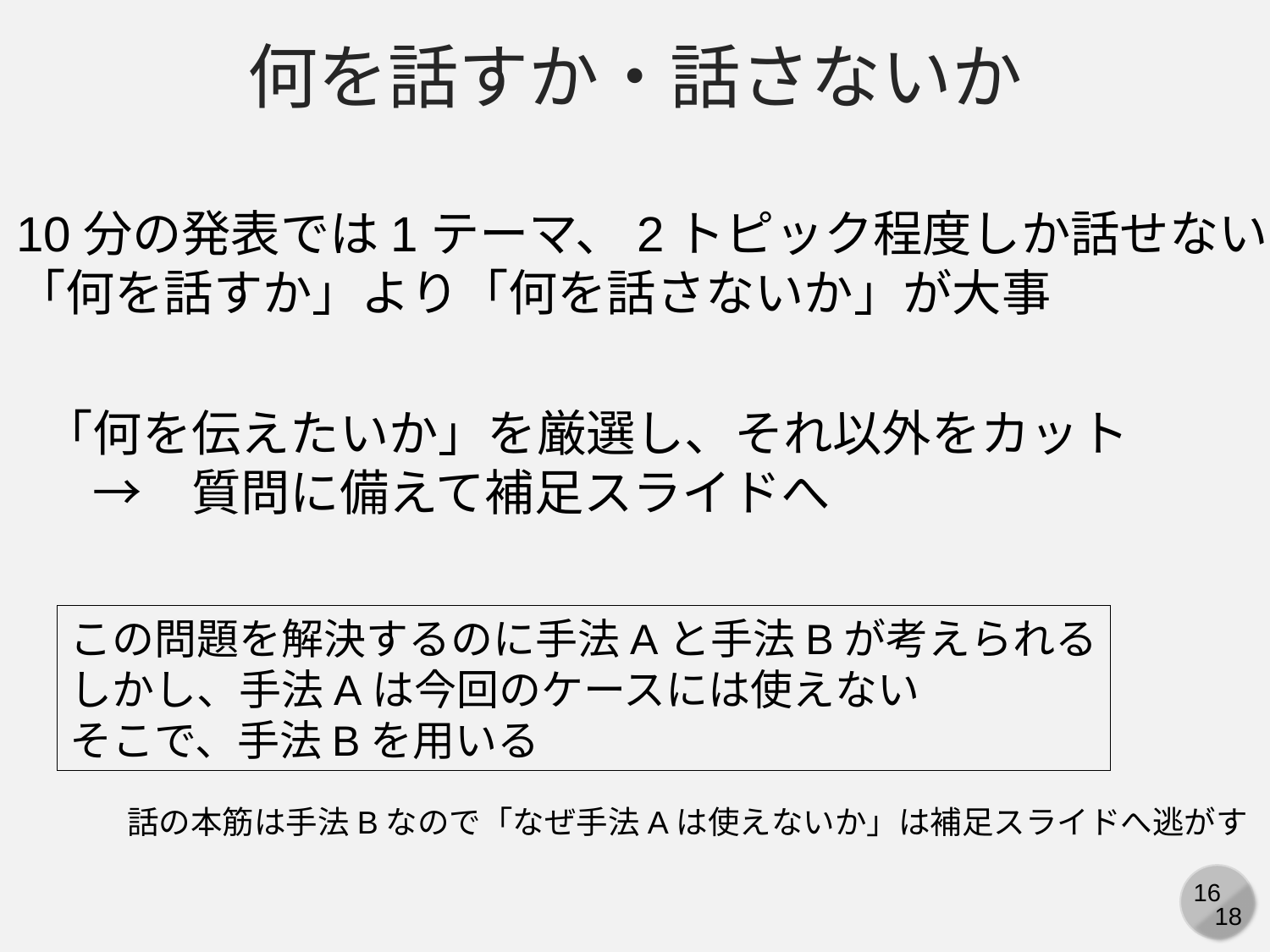

何を話すか・話さないか
10分の発表では1テーマ、2トピック程度しか話せない
「何を話すか」より「何を話さないか」が大事
「何を伝えたいか」を厳選し、それ以外をカット
　→　質問に備えて補足スライドへ
この問題を解決するのに手法Aと手法Bが考えられる
しかし、手法Aは今回のケースには使えない
そこで、手法Bを用いる
話の本筋は手法Bなので「なぜ手法Aは使えないか」は補足スライドへ逃がす